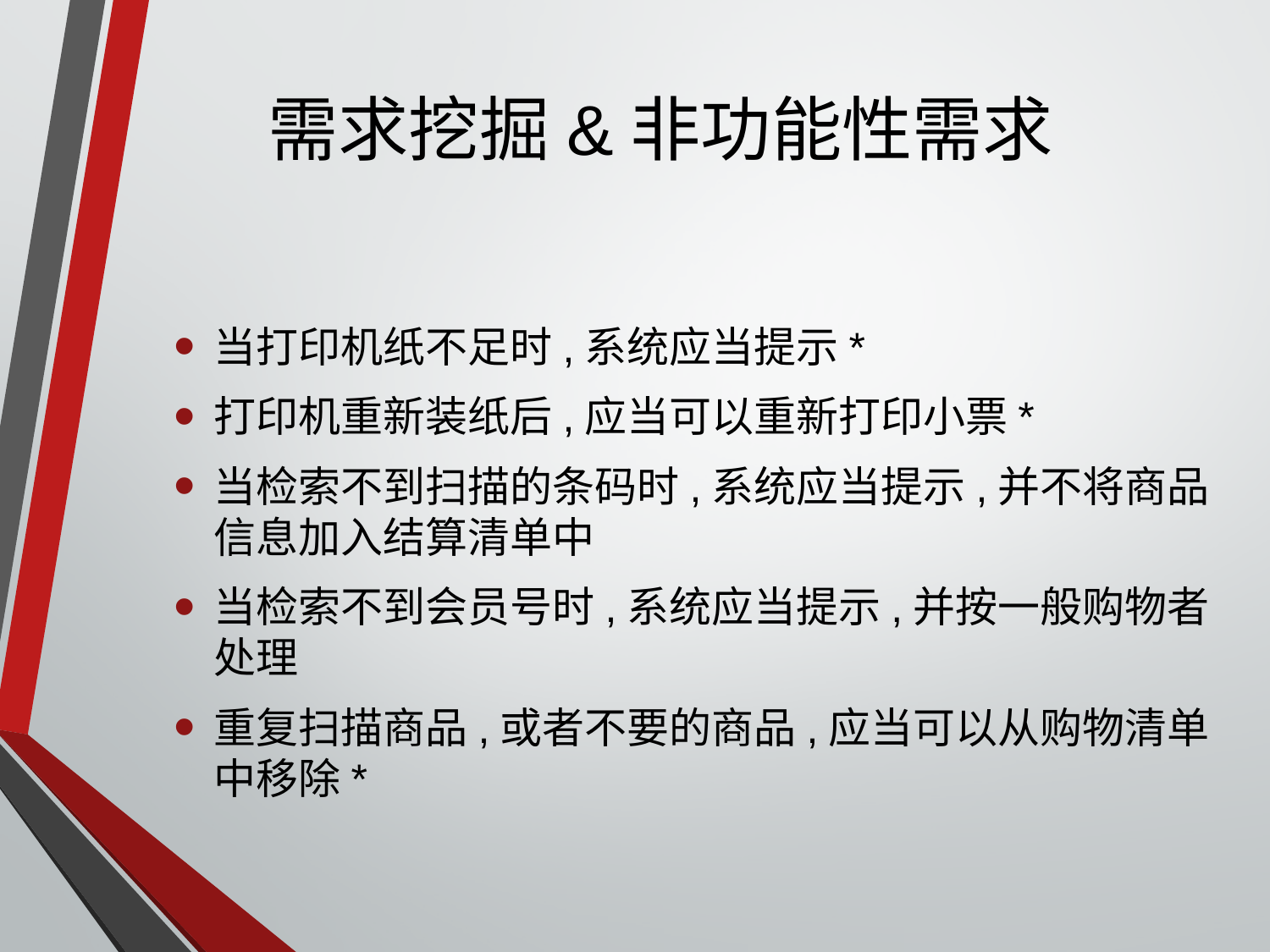

# 需求挖掘&非功能性需求
当打印机纸不足时,系统应当提示*
打印机重新装纸后,应当可以重新打印小票*
当检索不到扫描的条码时,系统应当提示,并不将商品信息加入结算清单中
当检索不到会员号时,系统应当提示,并按一般购物者处理
重复扫描商品,或者不要的商品,应当可以从购物清单中移除*